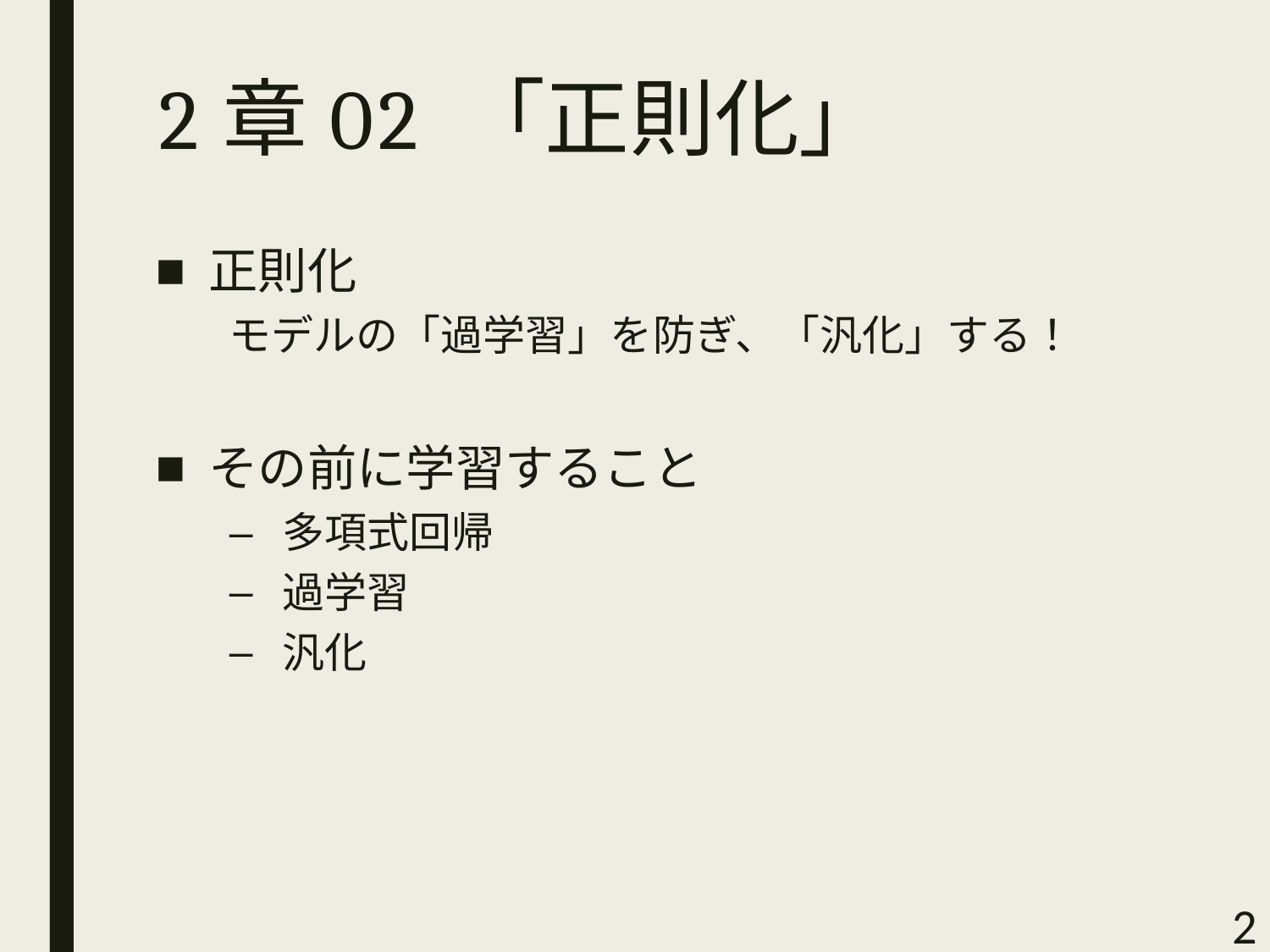

# 2章02 「正則化」
正則化
モデルの「過学習」を防ぎ、「汎化」する！

その前に学習すること
多項式回帰
過学習
汎化

2